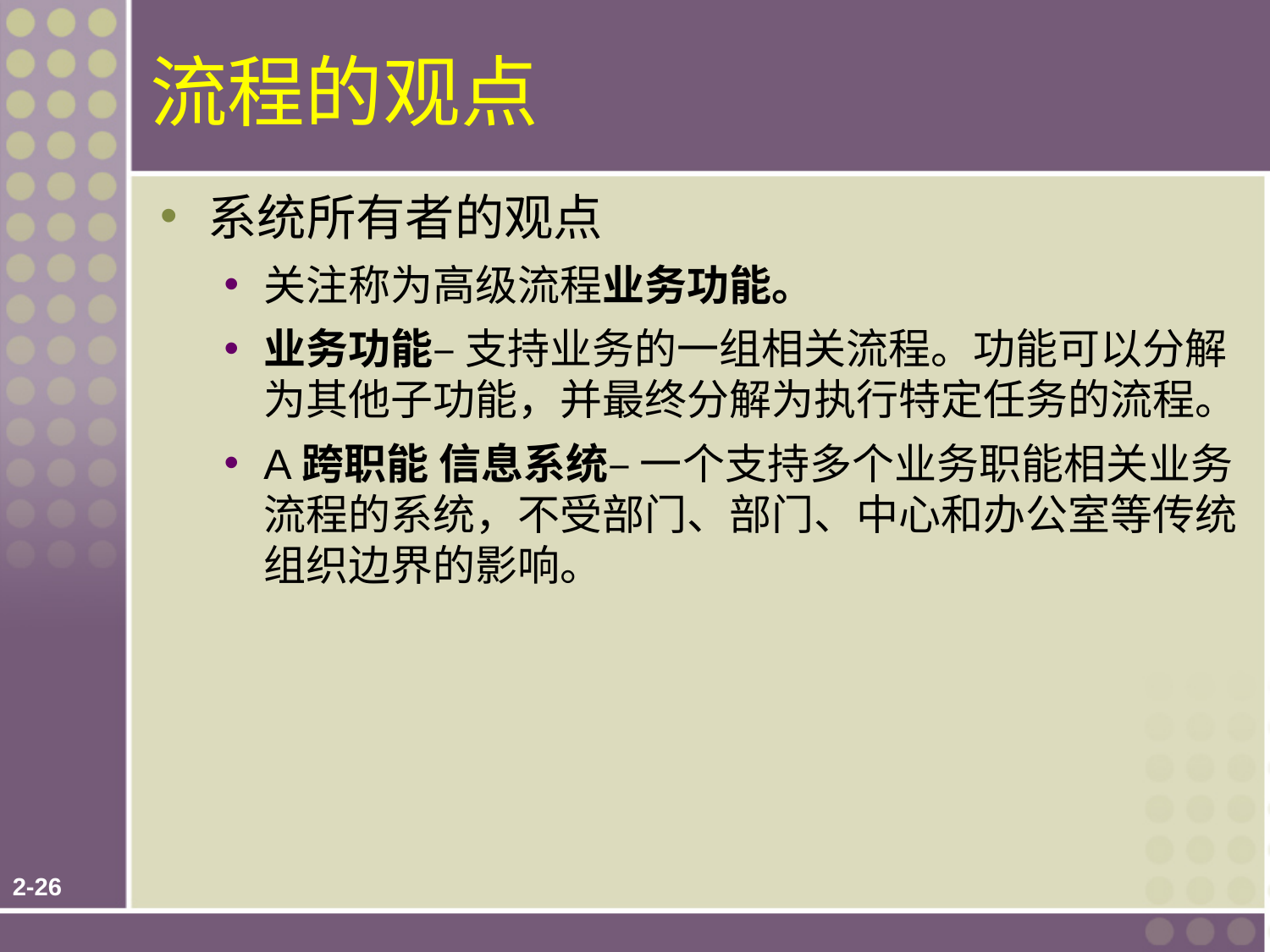

流程的观点
系统所有者的观点
关注称为高级流程业务功能。
业务功能– 支持业务的一组相关流程。功能可以分解为其他子功能，并最终分解为执行特定任务的流程。
A跨职能 信息系统– 一个支持多个业务职能相关业务流程的系统，不受部门、部门、中心和办公室等传统组织边界的影响。
2-26